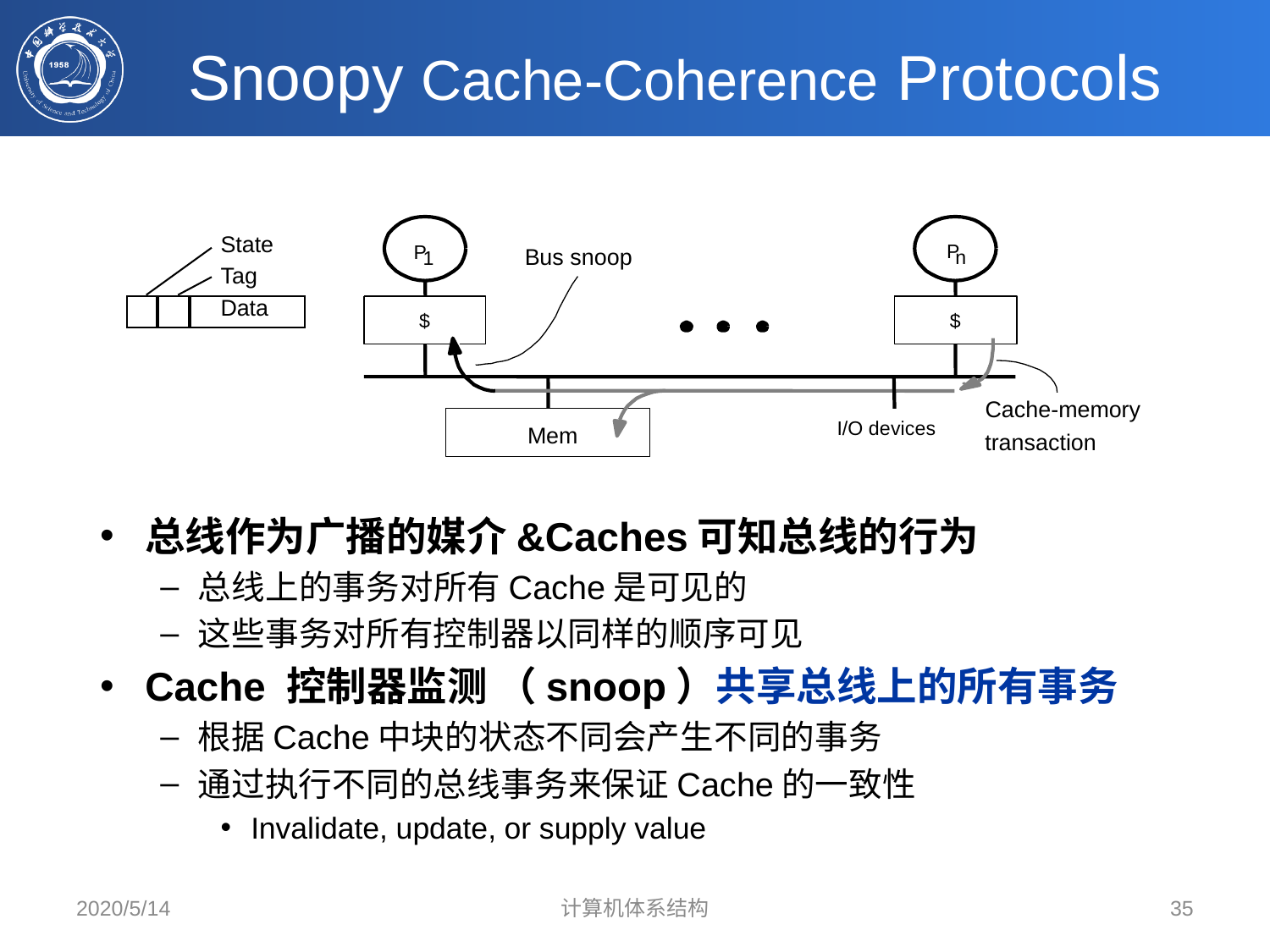

# Snoopy Cache-Coherence Protocols

State
Tag
Data

P
P
Bus snoop
n
1

$
$

Cache-memory
transaction

I/O devices

Mem
总线作为广播的媒介&Caches可知总线的行为
总线上的事务对所有Cache是可见的
这些事务对所有控制器以同样的顺序可见
Cache 控制器监测 （snoop）共享总线上的所有事务
根据Cache中块的状态不同会产生不同的事务
通过执行不同的总线事务来保证Cache的一致性
Invalidate, update, or supply value
2020/5/14
计算机体系结构
35